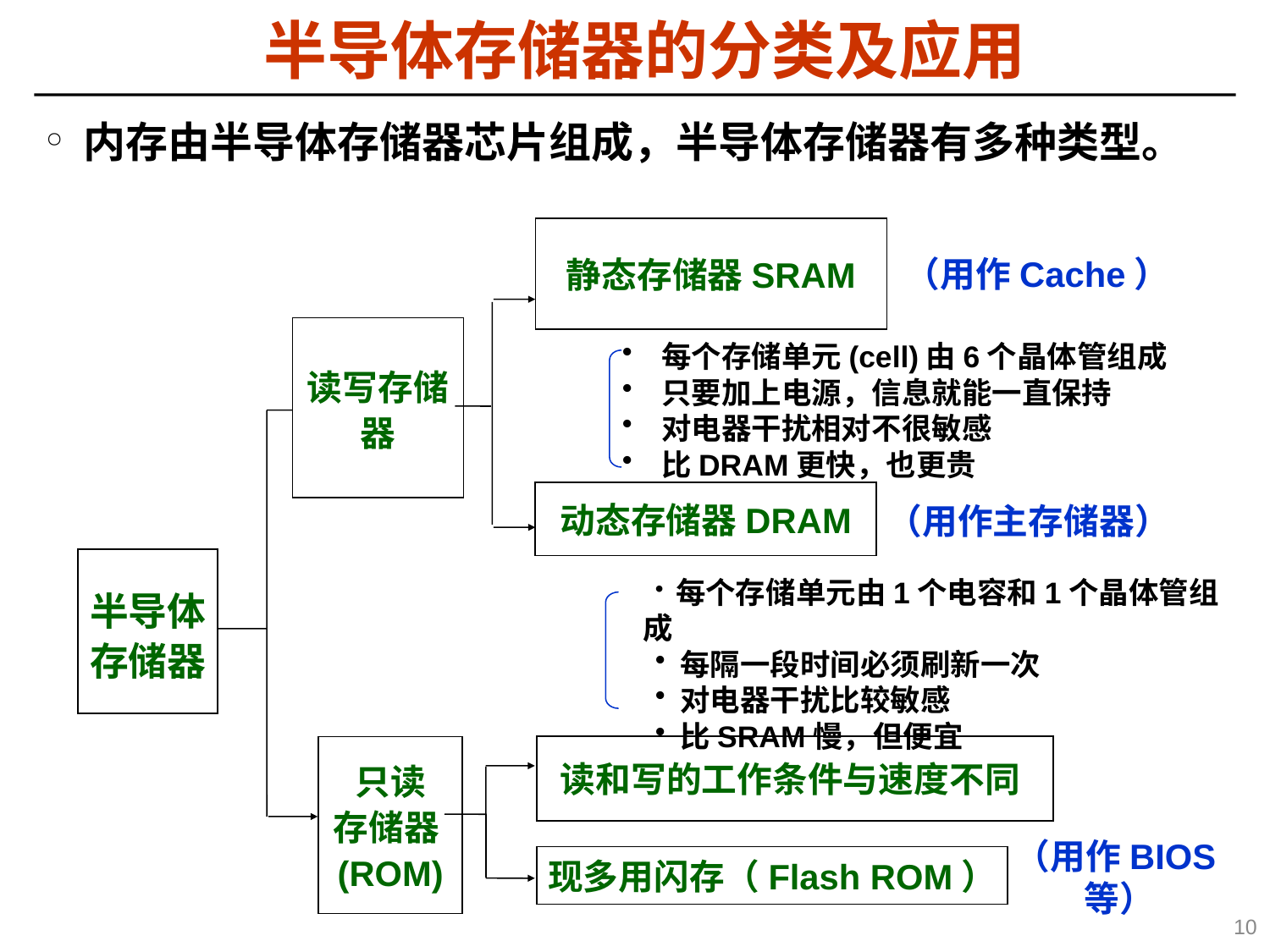

半导体存储器的分类及应用
内存由半导体存储器芯片组成，半导体存储器有多种类型。
静态存储器SRAM
（用作Cache）

读写存储器
 每个存储单元(cell)由6个晶体管组成
 只要加上电源，信息就能一直保持
 对电器干扰相对不很敏感
 比DRAM更快，也更贵

动态存储器DRAM
 （用作主存储器）
半导体存储器
 每个存储单元由1个电容和1个晶体管组成
 每隔一段时间必须刷新一次
 对电器干扰比较敏感
 比SRAM慢，但便宜

 读和写的工作条件与速度不同
只读
存储器(ROM)

（用作BIOS等）
现多用闪存（Flash ROM）

10